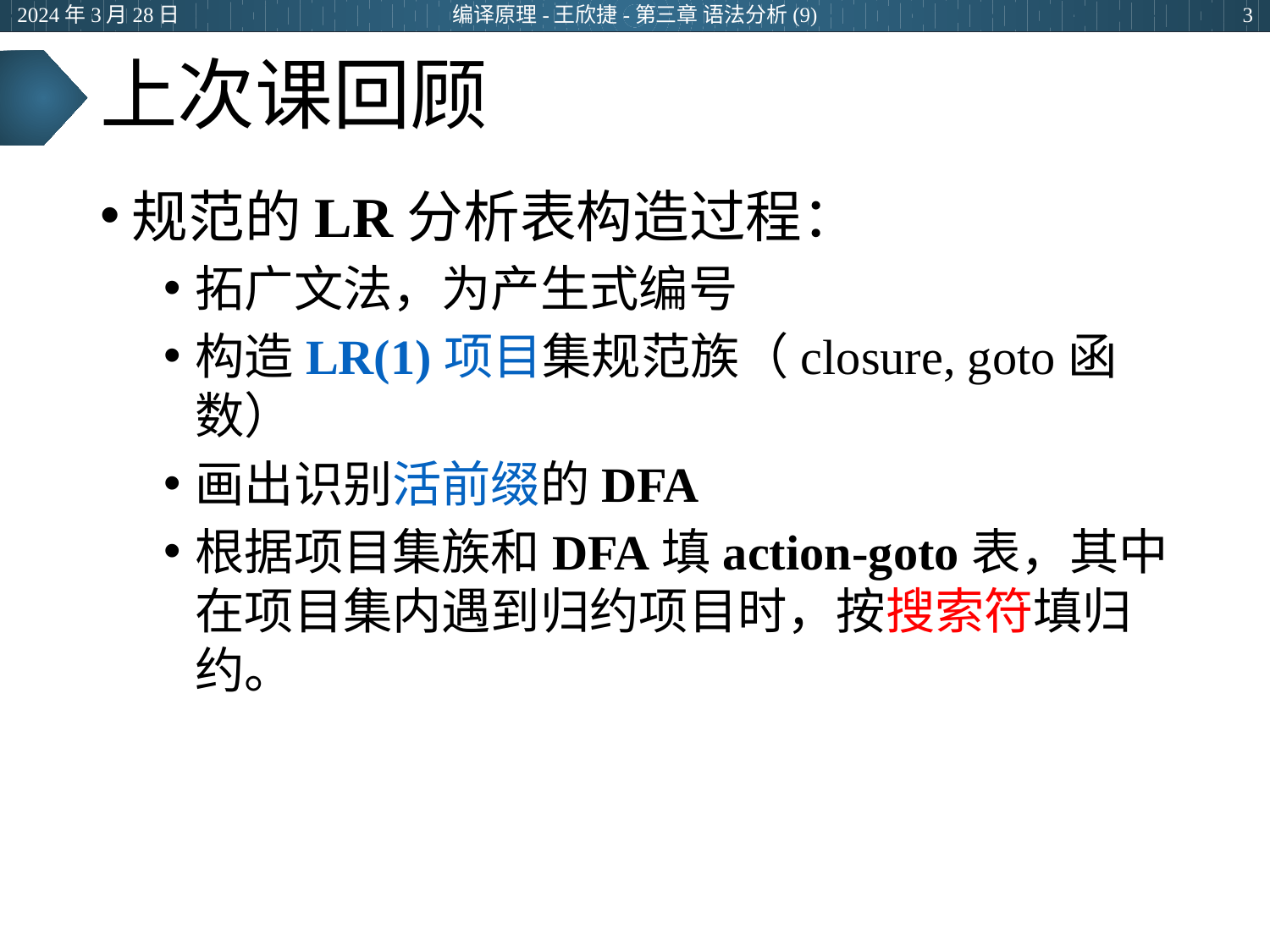

2024年3月28日
编译原理-王欣捷-第三章 语法分析(9)
3
# 上次课回顾
规范的LR分析表构造过程：
拓广文法，为产生式编号
构造LR(1)项目集规范族（closure, goto函数）
画出识别活前缀的DFA
根据项目集族和DFA填action-goto表，其中在项目集内遇到归约项目时，按搜索符填归约。